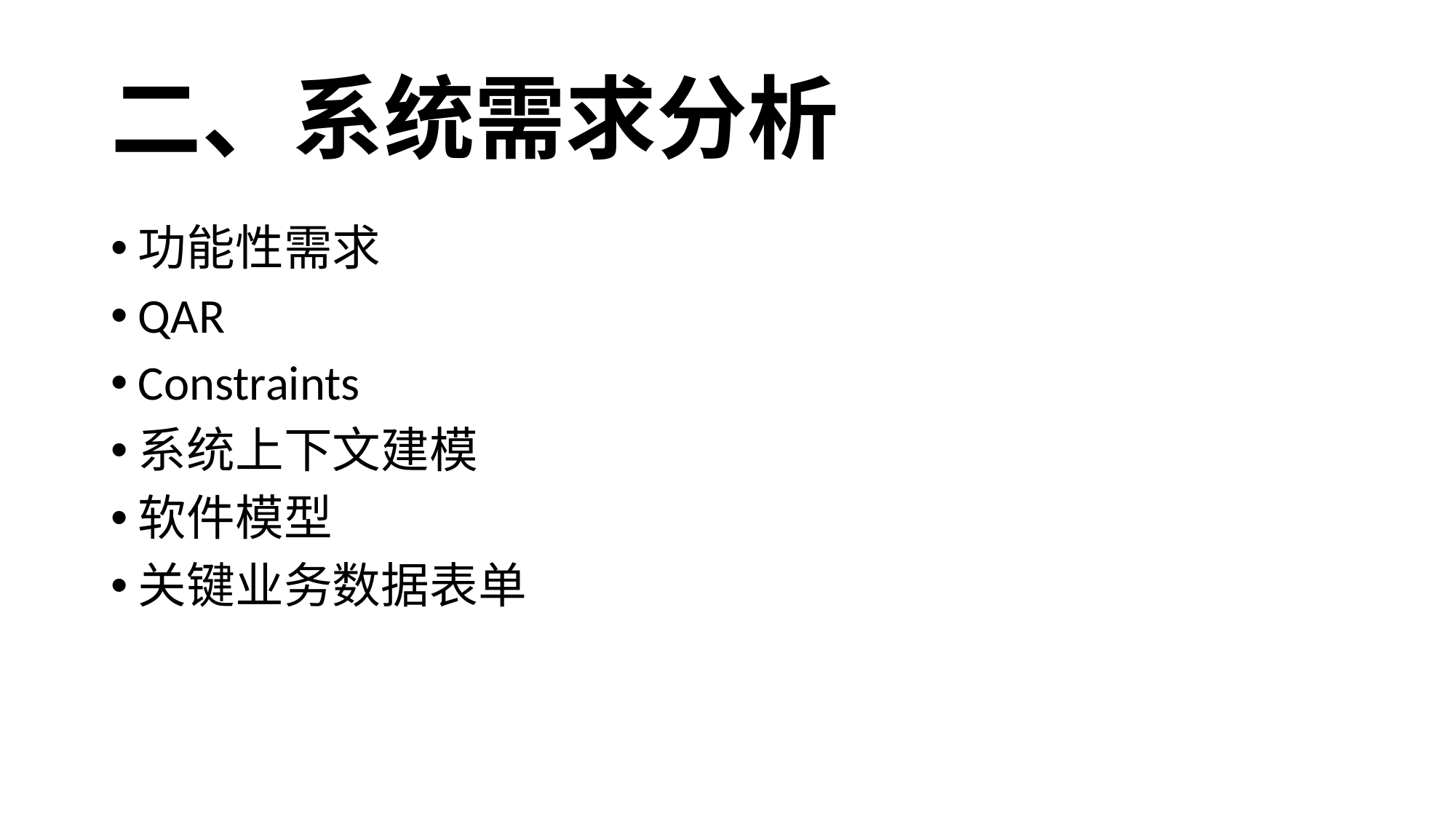

# 二、系统需求分析
功能性需求
QAR
Constraints
系统上下文建模
软件模型
关键业务数据表单